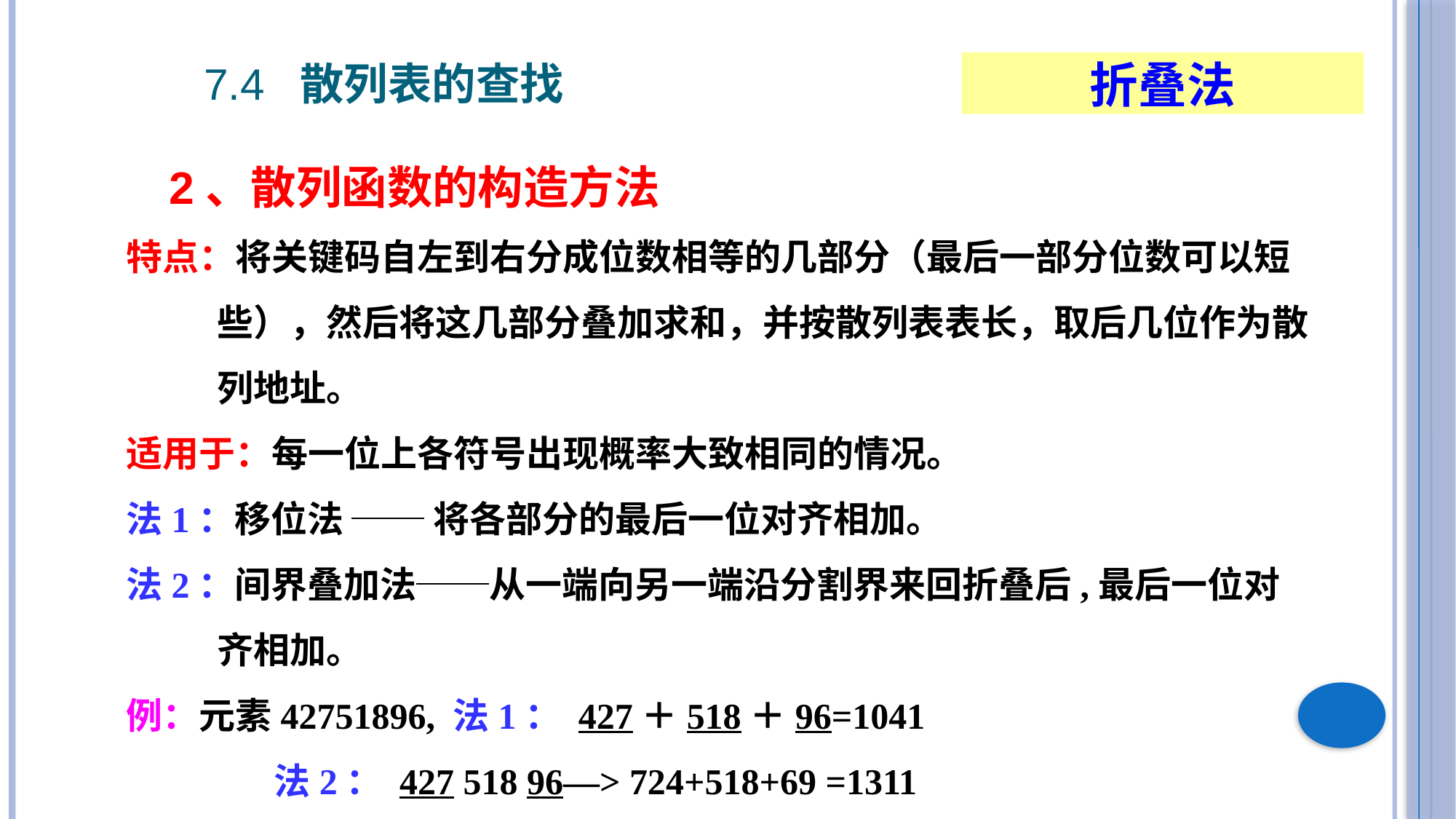

7.4  散列表的查找
折叠法
2、散列函数的构造方法
特点：将关键码自左到右分成位数相等的几部分（最后一部分位数可以短些），然后将这几部分叠加求和，并按散列表表长，取后几位作为散列地址。
适用于：每一位上各符号出现概率大致相同的情况。
法1：移位法 ── 将各部分的最后一位对齐相加。
法2：间界叠加法──从一端向另一端沿分割界来回折叠后,最后一位对齐相加。
例：元素42751896, 法1： 427＋518＋96=1041
                 法2： 427 518 96—> 724+518+69 =1311